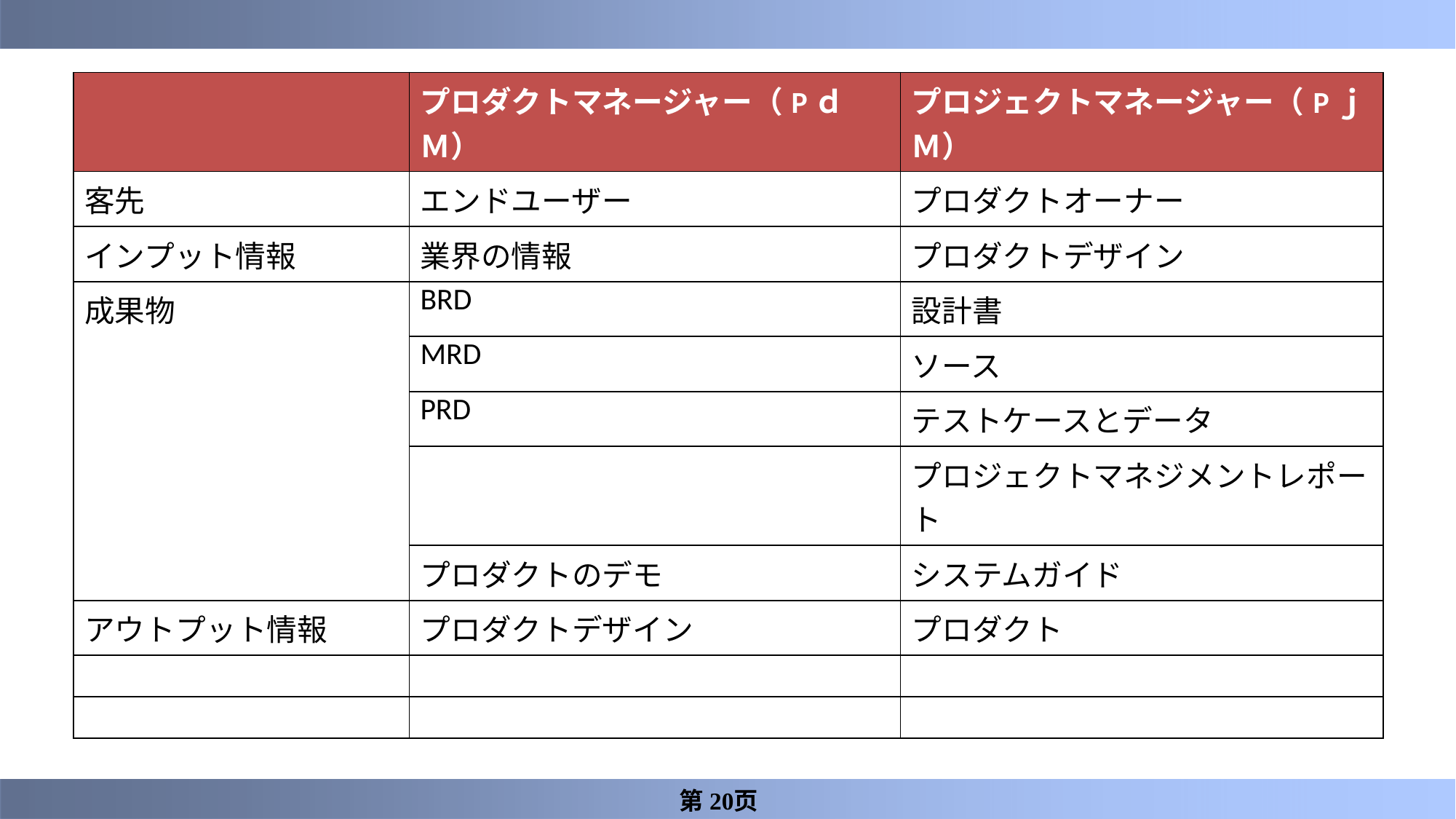

#
|  | プロダクトマネージャー（PｄＭ） | プロジェクトマネージャー（PｊＭ） |
| --- | --- | --- |
| 客先 | エンドユーザー | プロダクトオーナー |
| インプット情報 | 業界の情報 | プロダクトデザイン |
| 成果物 | BRD | 設計書 |
|  | MRD | ソース |
|  | PRD | テストケースとデータ |
|  |  | プロジェクトマネジメントレポート |
|  | プロダクトのデモ | システムガイド |
| アウトプット情報 | プロダクトデザイン | プロダクト |
|  |  |  |
|  |  |  |
第20页